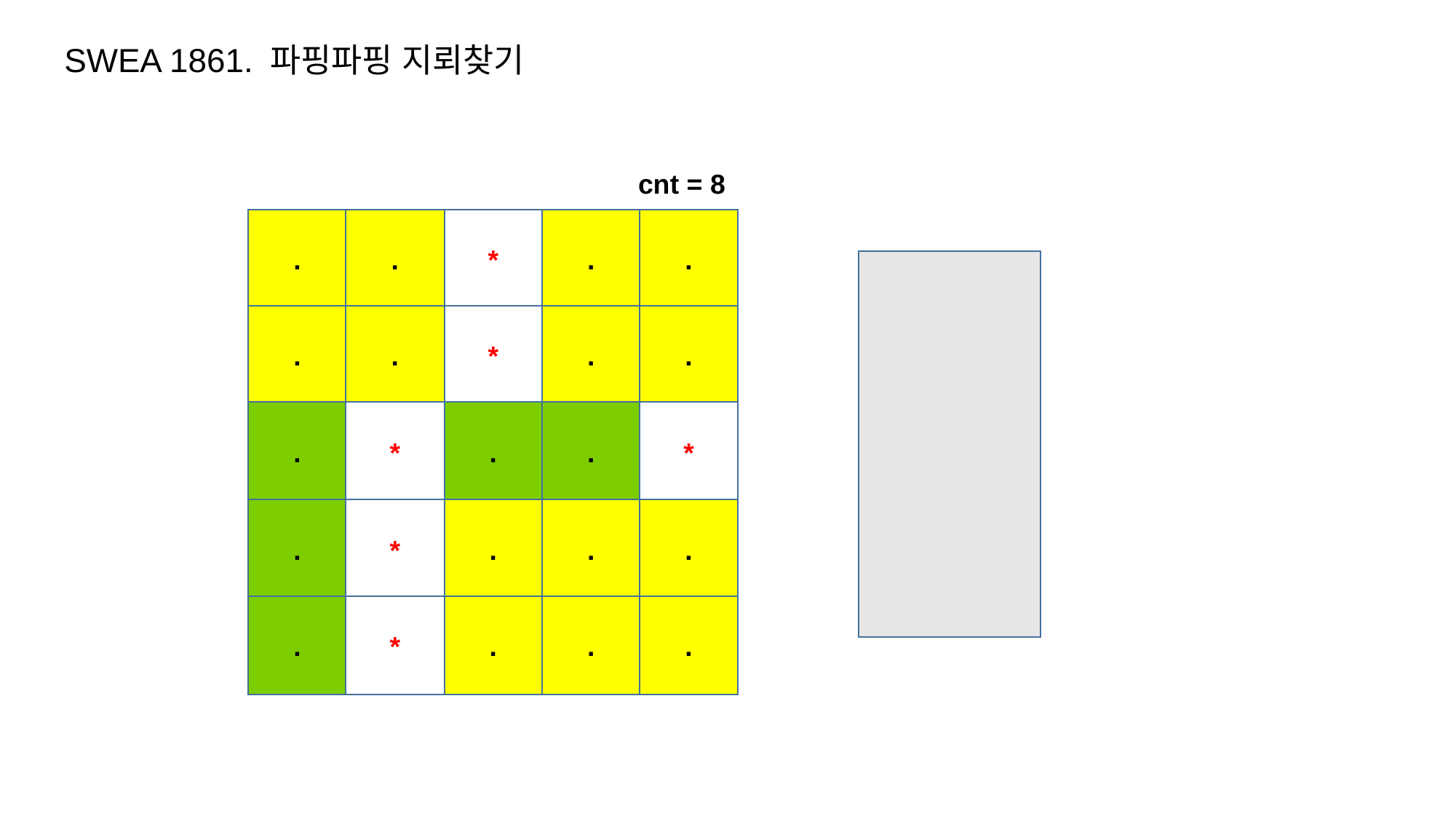

SWEA 1861. 파핑파핑 지뢰찾기
cnt = 8
.
.
*
.
.

.
.
*
.
.
.
*
.
.
*
.
*
.
.
.
.
*
.
.
.